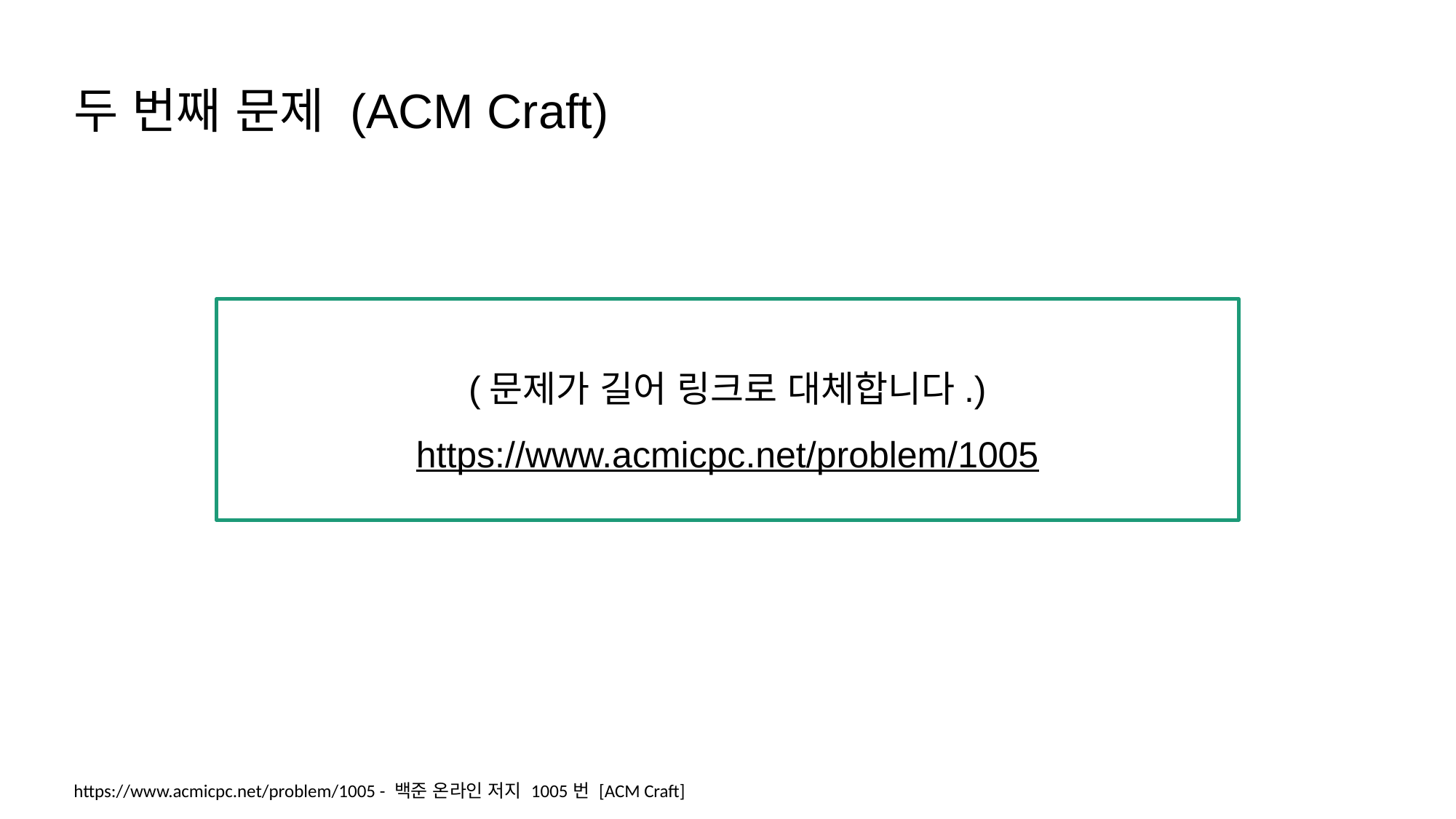

두 번째 문제 (ACM Craft)
(문제가 길어 링크로 대체합니다.)
https://www.acmicpc.net/problem/1005
https://www.acmicpc.net/problem/1005 - 백준 온라인 저지 1005번 [ACM Craft]